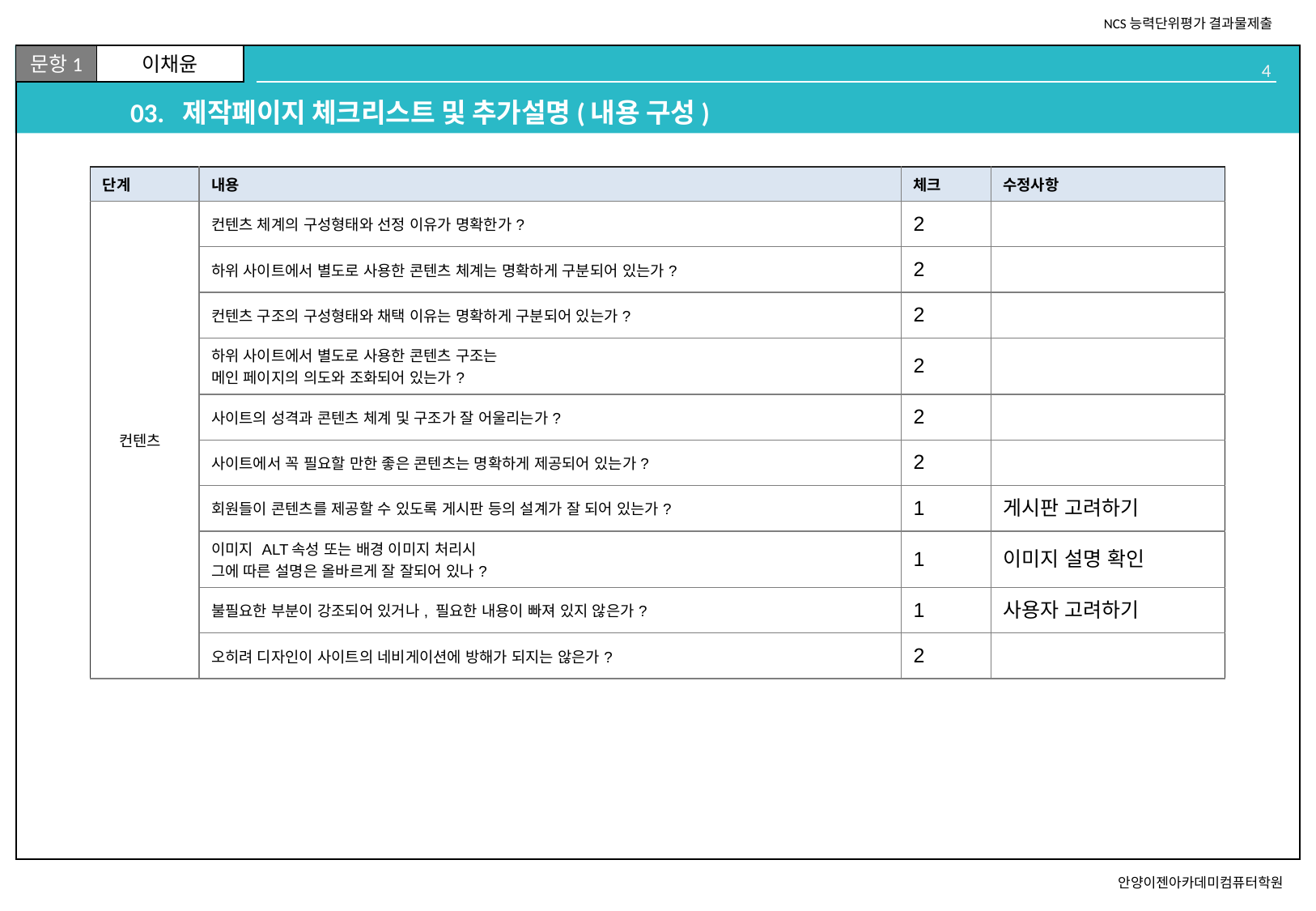

# 03.  제작페이지 체크리스트 및 추가설명(내용 구성)
| 단계 | 내용 | 체크 | 수정사항 |
| --- | --- | --- | --- |
| 컨텐츠 | 컨텐츠 체계의 구성형태와 선정 이유가 명확한가? | 2 |  |
|  | 하위 사이트에서 별도로 사용한 콘텐츠 체계는 명확하게 구분되어 있는가? | 2 |  |
|  | 컨텐츠 구조의 구성형태와 채택 이유는 명확하게 구분되어 있는가? | 2 |  |
|  | 하위 사이트에서 별도로 사용한 콘텐츠 구조는 메인 페이지의 의도와 조화되어 있는가? | 2 |  |
|  | 사이트의 성격과 콘텐츠 체계 및 구조가 잘 어울리는가? | 2 |  |
|  | 사이트에서 꼭 필요할 만한 좋은 콘텐츠는 명확하게 제공되어 있는가? | 2 |  |
|  | 회원들이 콘텐츠를 제공할 수 있도록 게시판 등의 설계가 잘 되어 있는가? | 1 | 게시판 고려하기 |
|  | 이미지 ALT속성 또는 배경 이미지 처리시 그에 따른 설명은 올바르게 잘 잘되어 있나? | 1 | 이미지 설명 확인 |
|  | 불필요한 부분이 강조되어 있거나, 필요한 내용이 빠져 있지 않은가? | 1 | 사용자 고려하기 |
|  | 오히려 디자인이 사이트의 네비게이션에 방해가 되지는 않은가? | 2 |  |